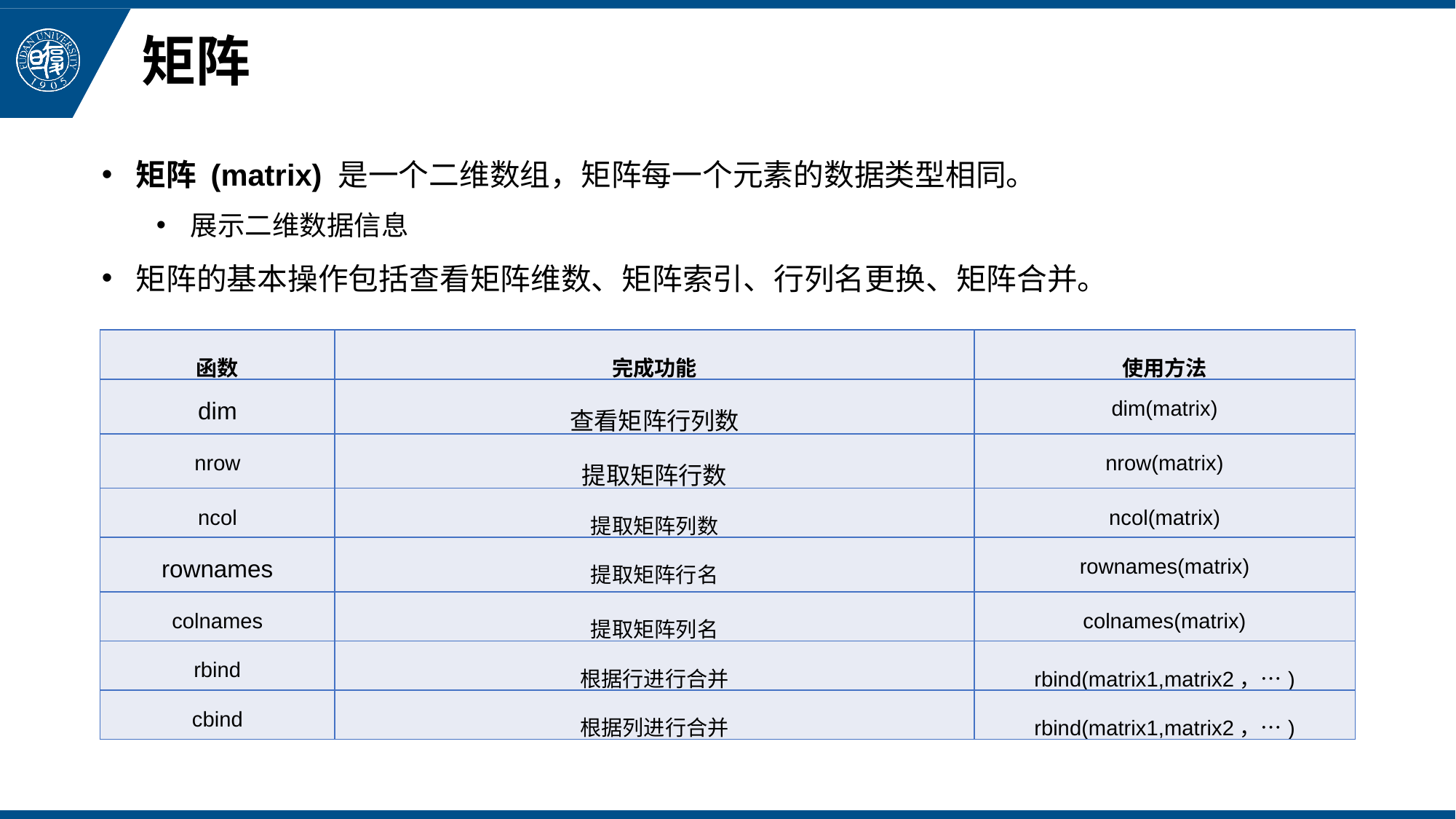

# 矩阵
矩阵 (matrix) 是一个二维数组，矩阵每一个元素的数据类型相同。
展示二维数据信息
矩阵的基本操作包括查看矩阵维数、矩阵索引、行列名更换、矩阵合并。
| 函数 | 完成功能 | 使用方法 |
| --- | --- | --- |
| dim | 查看矩阵行列数 | dim(matrix) |
| nrow | 提取矩阵行数 | nrow(matrix) |
| ncol | 提取矩阵列数 | ncol(matrix) |
| rownames | 提取矩阵行名 | rownames(matrix) |
| colnames | 提取矩阵列名 | colnames(matrix) |
| rbind | 根据行进行合并 | rbind(matrix1,matrix2，…) |
| cbind | 根据列进行合并 | rbind(matrix1,matrix2，…) |